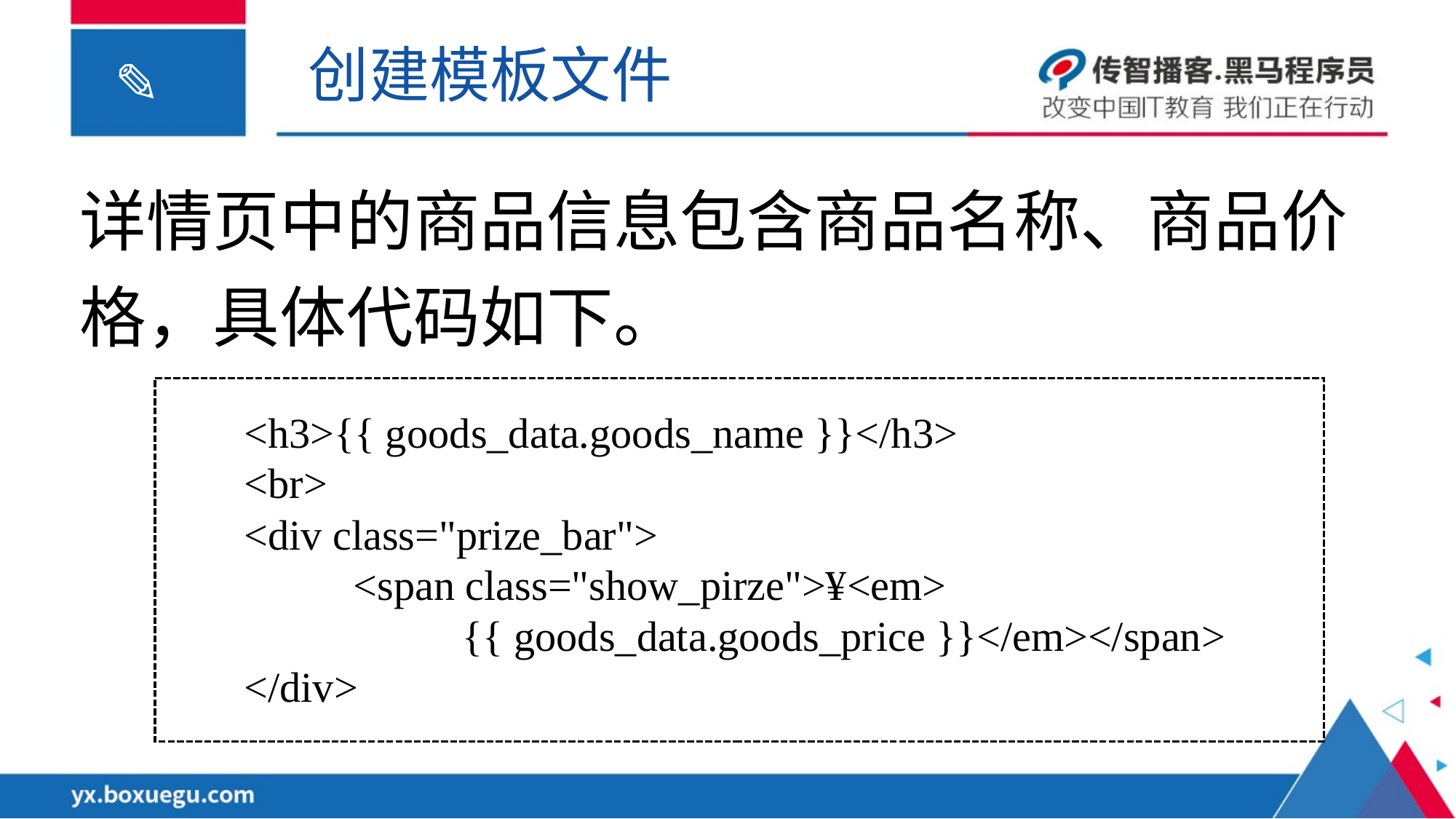

创建模板文件
详情页中的商品信息包含商品名称、商品价格，具体代码如下。

<h3>{{ goods_data.goods_name }}</h3>
<br>
<div class="prize_bar">
	<span class="show_pirze">¥<em>
		{{ goods_data.goods_price }}</em></span>
</div>